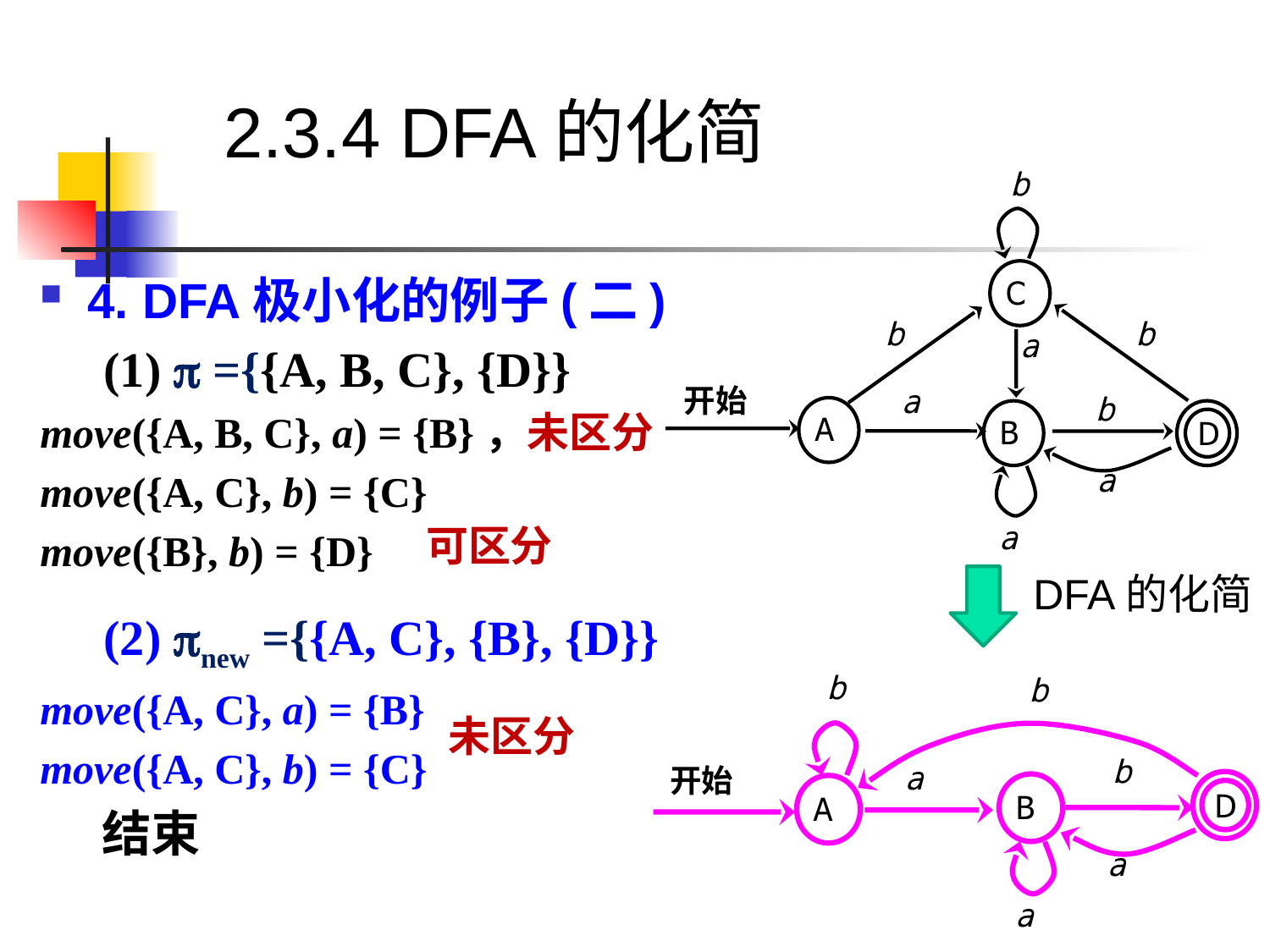

2.3.4 DFA的化简
b

C

b
b
a

开始
a
b
A
B

D

a

a
4. DFA极小化的例子(二)
(1) π ={{A, B, C}, {D}}
move({A, B, C}, a) = {B}，未区分
move({A, C}, b) = {C}
move({B}, b) = {D}
(2) πnew ={{A, C}, {B}, {D}}
move({A, C}, a) = {B}
move({A, C}, b) = {C}
结束
可区分
DFA的化简

b
b

b
a
开始

D
B
A

a

a
未区分